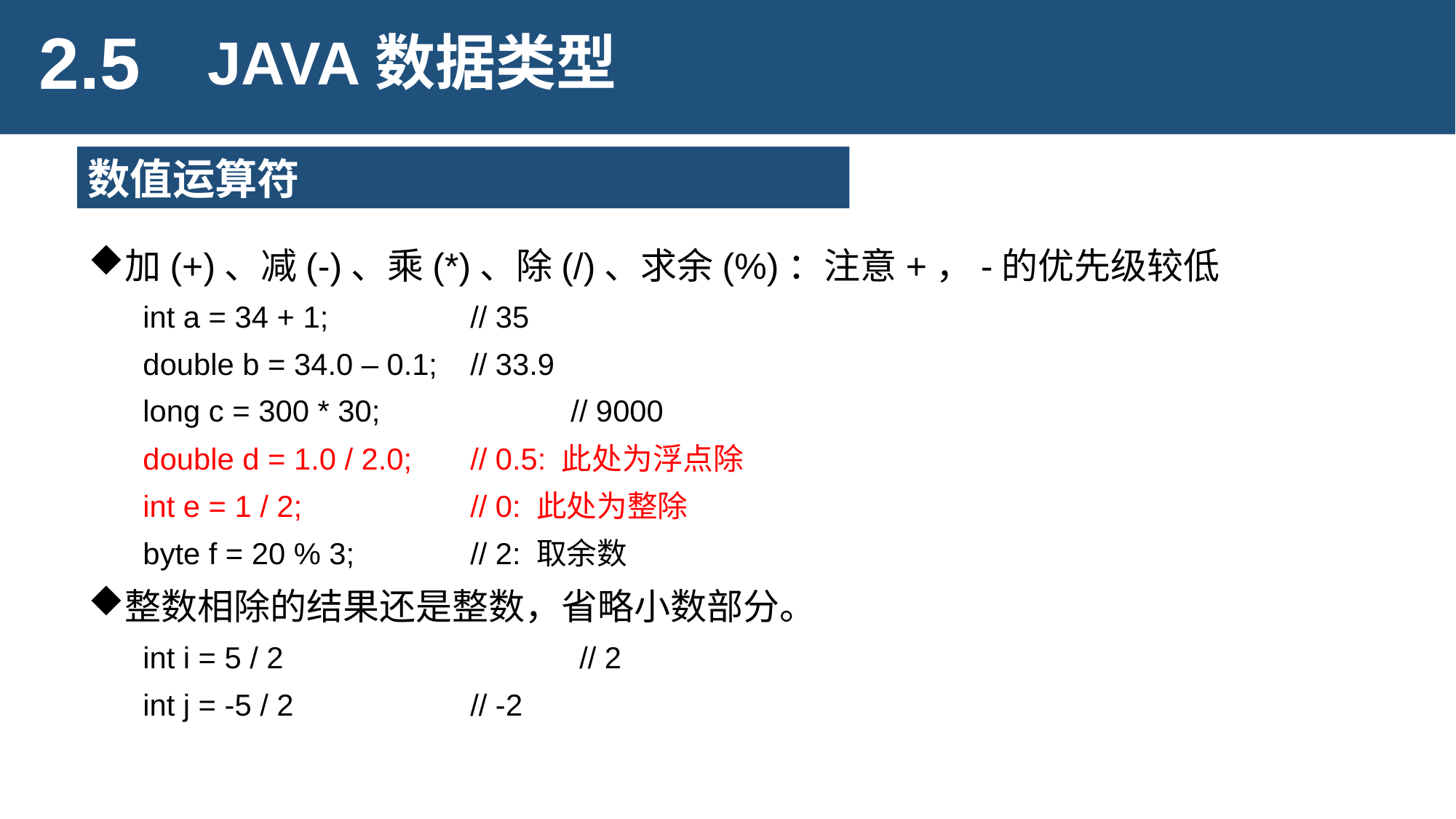

2.5
JAVA数据类型
数值运算符
加(+)、减(-)、乘(*)、除(/)、求余(%)：注意+，-的优先级较低
int a = 34 + 1;		// 35
double b = 34.0 – 0.1;	// 33.9
long c = 300 * 30;	            // 9000
double d = 1.0 / 2.0;	// 0.5: 此处为浮点除
int e = 1 / 2;		// 0: 此处为整除
byte f = 20 % 3;		// 2: 取余数
整数相除的结果还是整数，省略小数部分。
int i = 5 / 2			// 2
int j = -5 / 2 		// -2